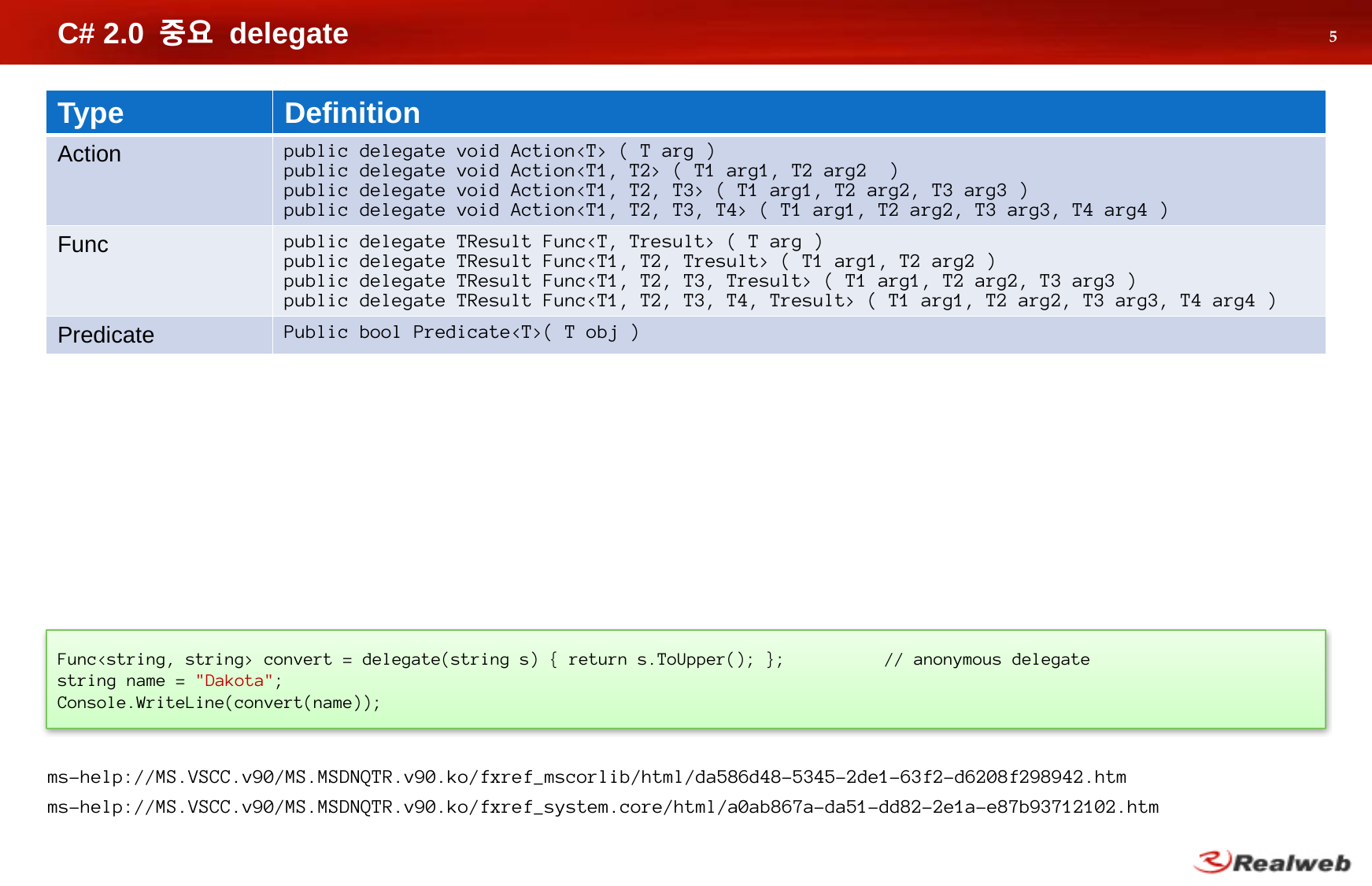

# C# 2.0 중요 delegate
5
| Type | Definition |
| --- | --- |
| Action | public delegate void Action<T> ( T arg ) public delegate void Action<T1, T2> ( T1 arg1, T2 arg2 ) public delegate void Action<T1, T2, T3> ( T1 arg1, T2 arg2, T3 arg3 ) public delegate void Action<T1, T2, T3, T4> ( T1 arg1, T2 arg2, T3 arg3, T4 arg4 ) |
| Func | public delegate TResult Func<T, Tresult> ( T arg ) public delegate TResult Func<T1, T2, Tresult> ( T1 arg1, T2 arg2 ) public delegate TResult Func<T1, T2, T3, Tresult> ( T1 arg1, T2 arg2, T3 arg3 ) public delegate TResult Func<T1, T2, T3, T4, Tresult> ( T1 arg1, T2 arg2, T3 arg3, T4 arg4 ) |
| Predicate | Public bool Predicate<T>( T obj ) |
Func<string, string> convert = delegate(string s) { return s.ToUpper(); }; 	// anonymous delegate
string name = "Dakota";
Console.WriteLine(convert(name));
ms-help://MS.VSCC.v90/MS.MSDNQTR.v90.ko/fxref_mscorlib/html/da586d48-5345-2de1-63f2-d6208f298942.htm
ms-help://MS.VSCC.v90/MS.MSDNQTR.v90.ko/fxref_system.core/html/a0ab867a-da51-dd82-2e1a-e87b93712102.htm